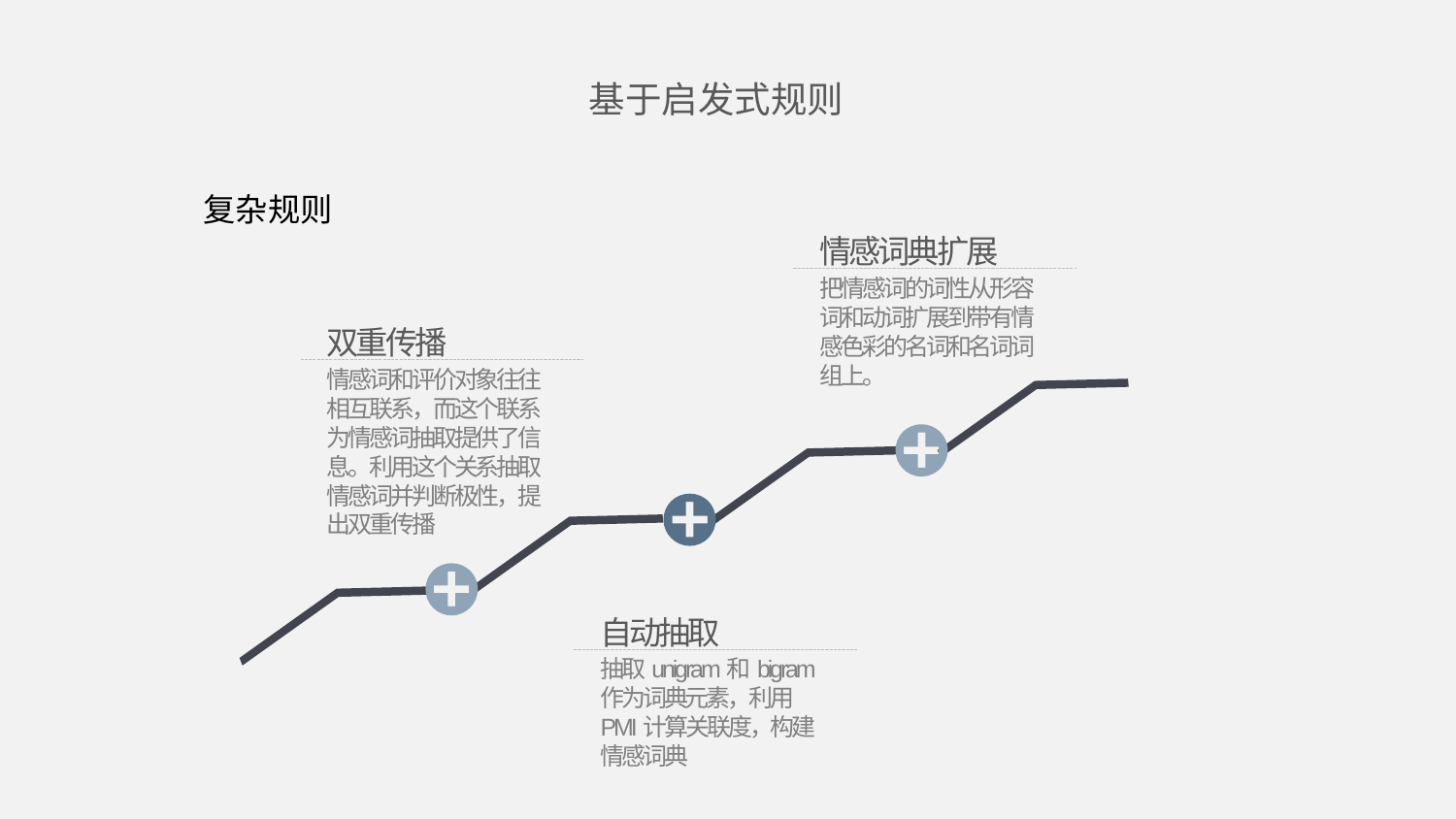

基于启发式规则
复杂规则
情感词典扩展
把情感词的词性从形容词和动词扩展到带有情感色彩的名词和名词词组上。
双重传播
情感词和评价对象往往相互联系，而这个联系为情感词抽取提供了信息。利用这个关系抽取情感词并判断极性，提出双重传播

自动抽取
抽取unigram和bigram作为词典元素，利用PMI计算关联度，构建情感词典